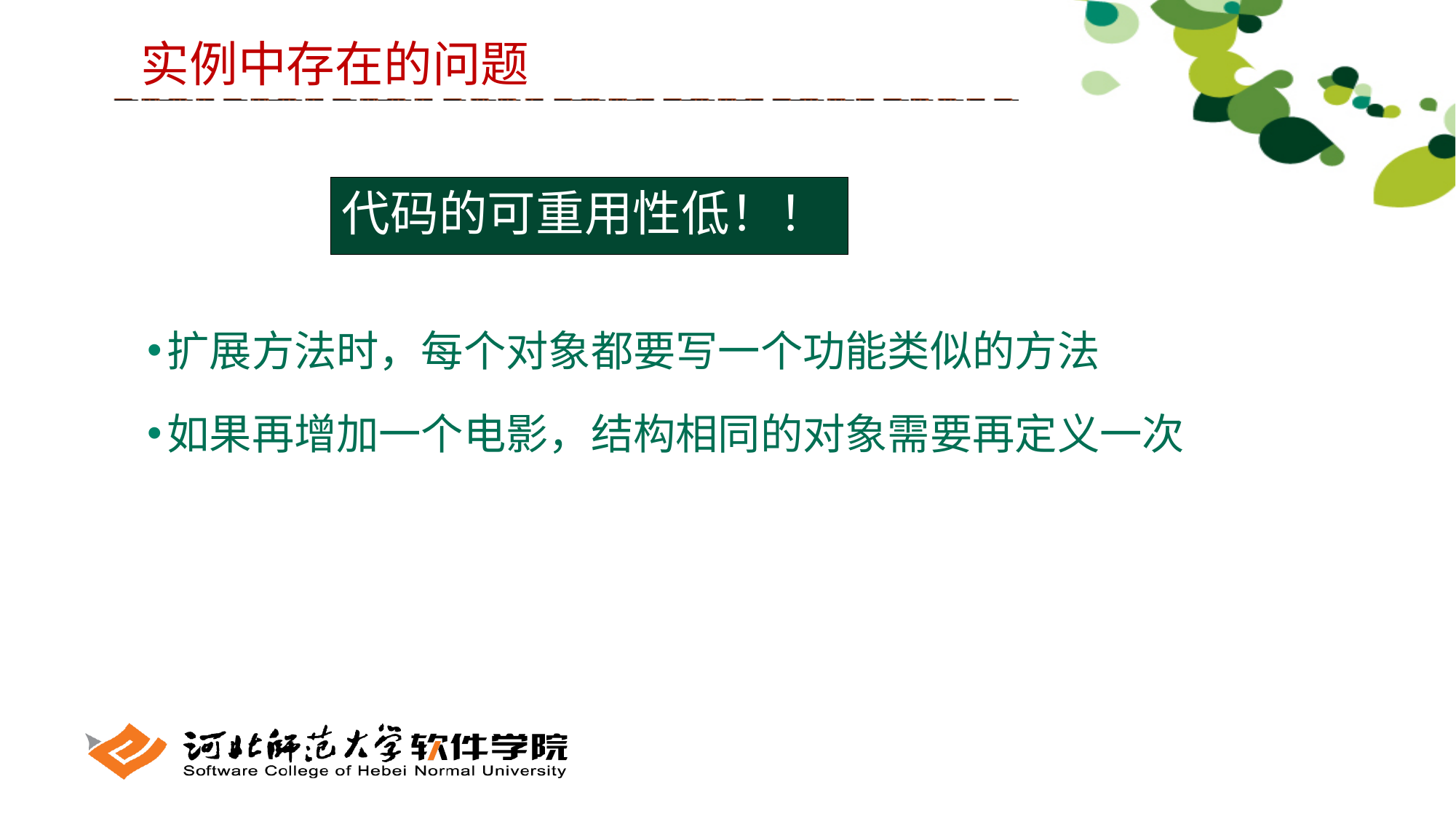

实例中存在的问题

扩展方法时，每个对象都要写一个功能类似的方法
如果再增加一个电影，结构相同的对象需要再定义一次

代码的可重用性低！！